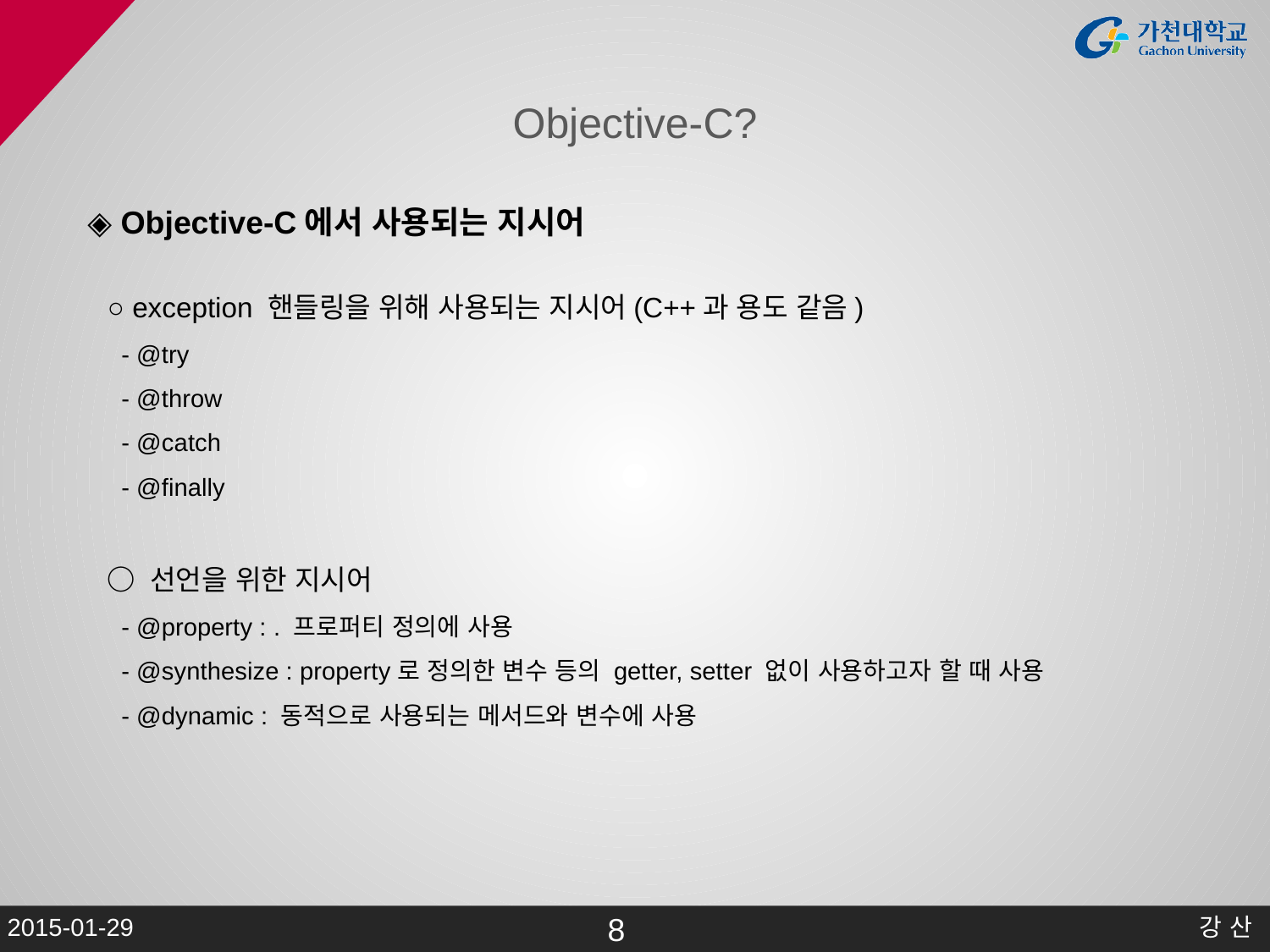

# Objective-C?
◈ Objective-C에서 사용되는 지시어
○ exception 핸들링을 위해 사용되는 지시어(C++과 용도 같음)
  - @try
  - @throw
  - @catch
  - @finally

○ 선언을 위한 지시어
  - @property : . 프로퍼티 정의에 사용
  - @synthesize : property로 정의한 변수 등의 getter, setter 없이 사용하고자 할 때 사용
  - @dynamic : 동적으로 사용되는 메서드와 변수에 사용
2015-01-29
강 산